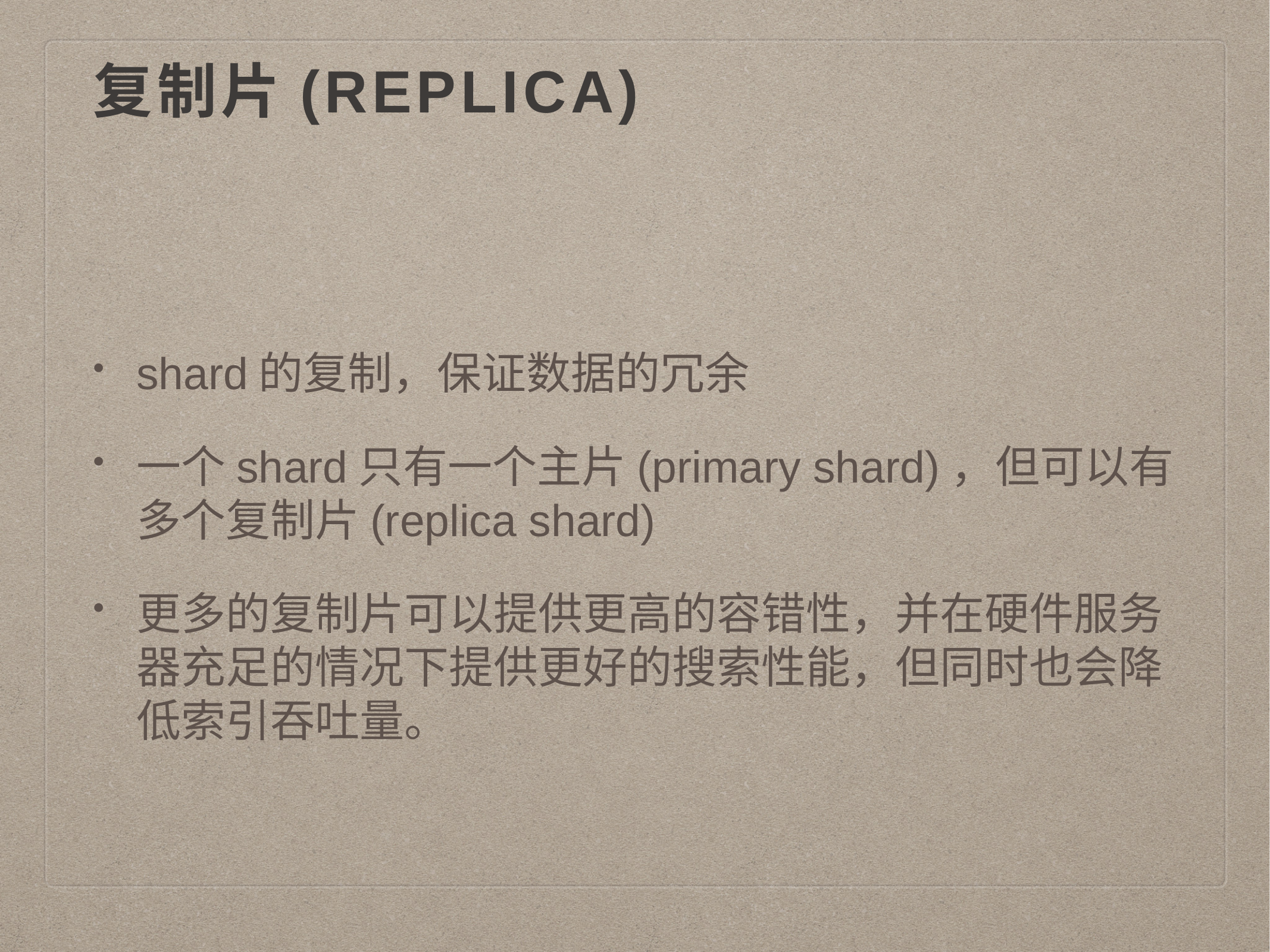

# 复制片(Replica)
shard的复制，保证数据的冗余
一个shard只有一个主片(primary shard)，但可以有多个复制片(replica shard)
更多的复制片可以提供更高的容错性，并在硬件服务器充足的情况下提供更好的搜索性能，但同时也会降低索引吞吐量。
12